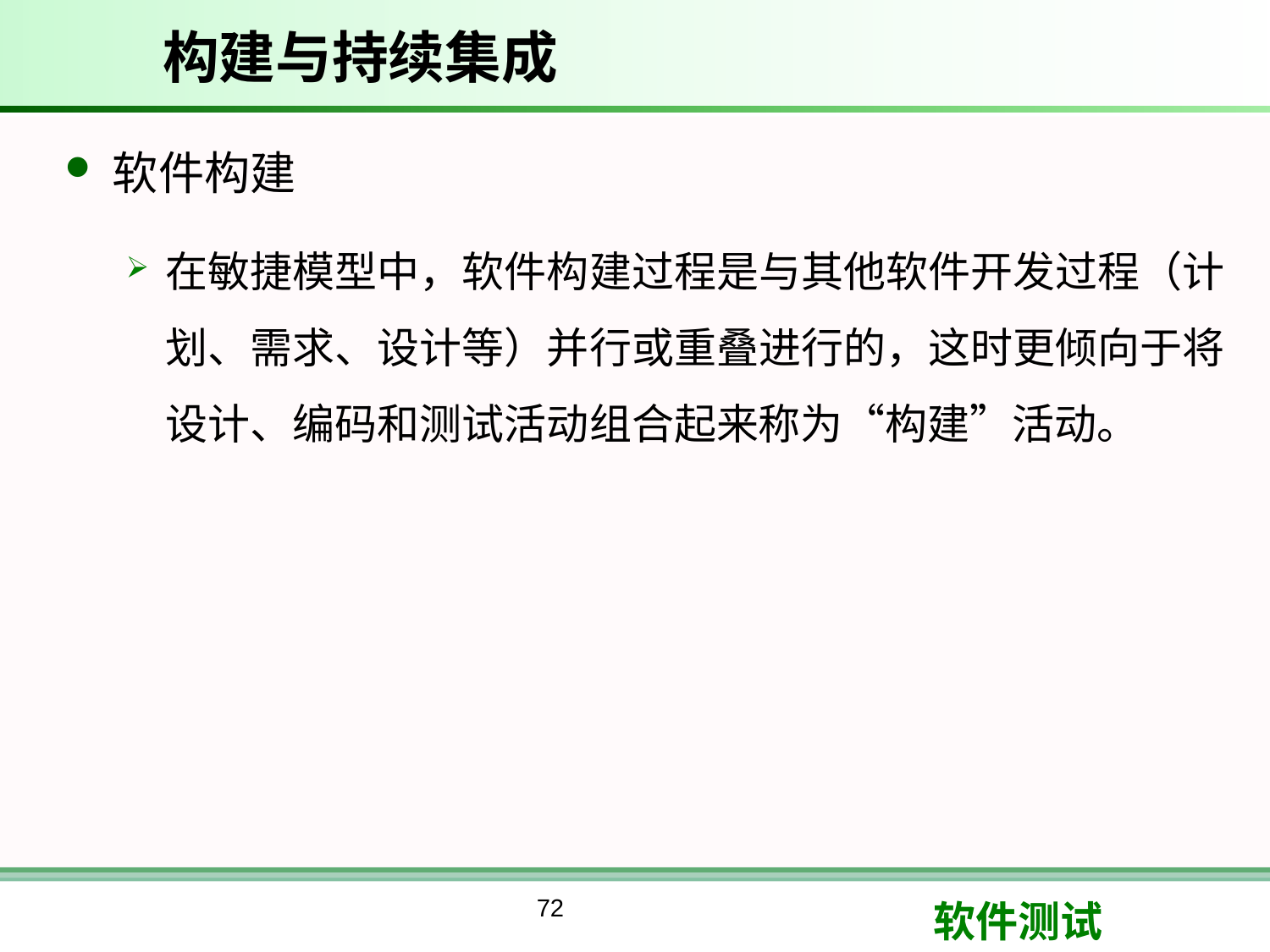

# 构建与持续集成
软件构建
在敏捷模型中，软件构建过程是与其他软件开发过程（计划、需求、设计等）并行或重叠进行的，这时更倾向于将设计、编码和测试活动组合起来称为“构建”活动。

72